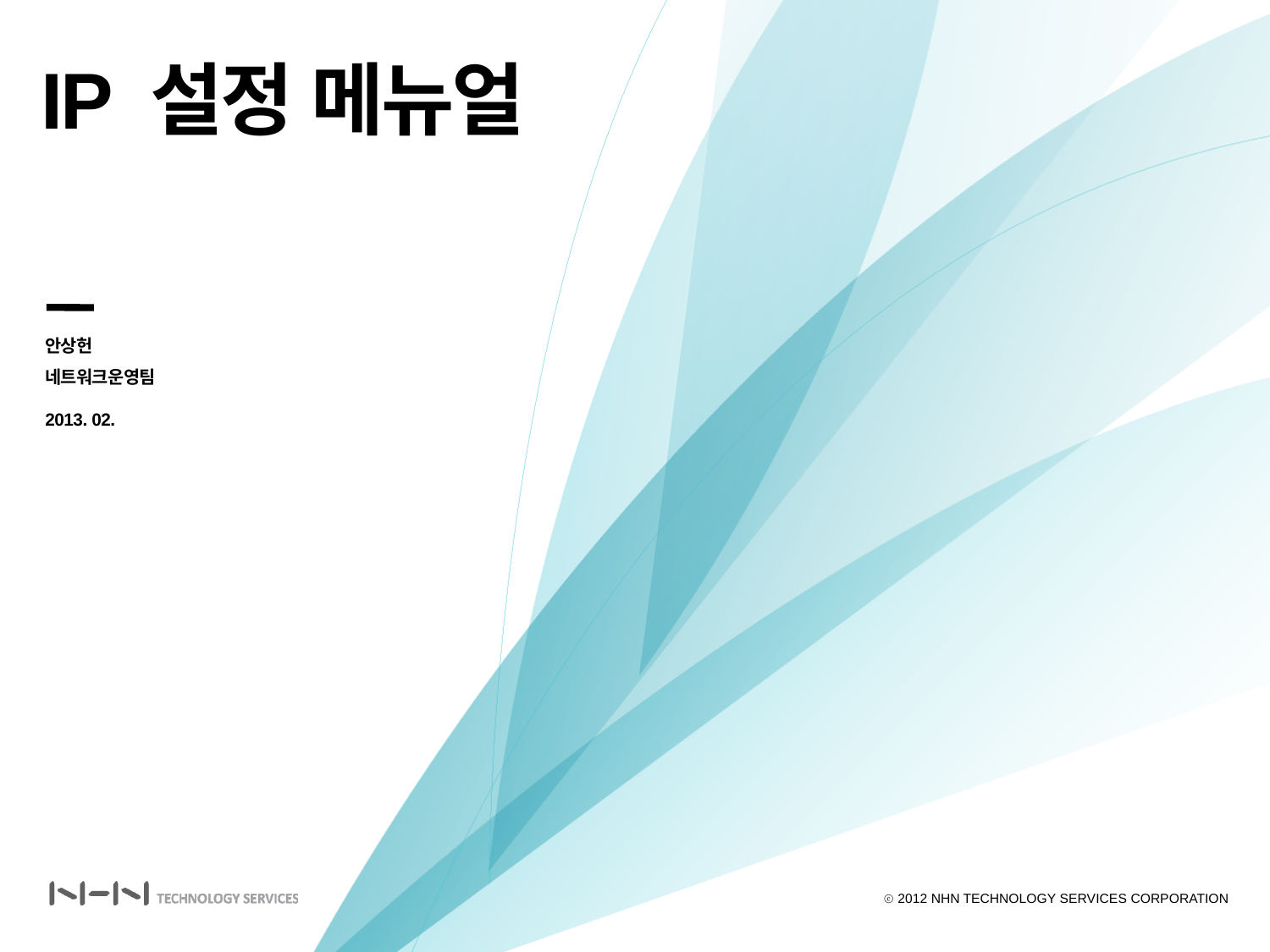

IP 설정 메뉴얼
안상헌
네트워크운영팀

2013. 02.

ⓒ 2012 NHN TECHNOLOGY SERVICES CORPORATION